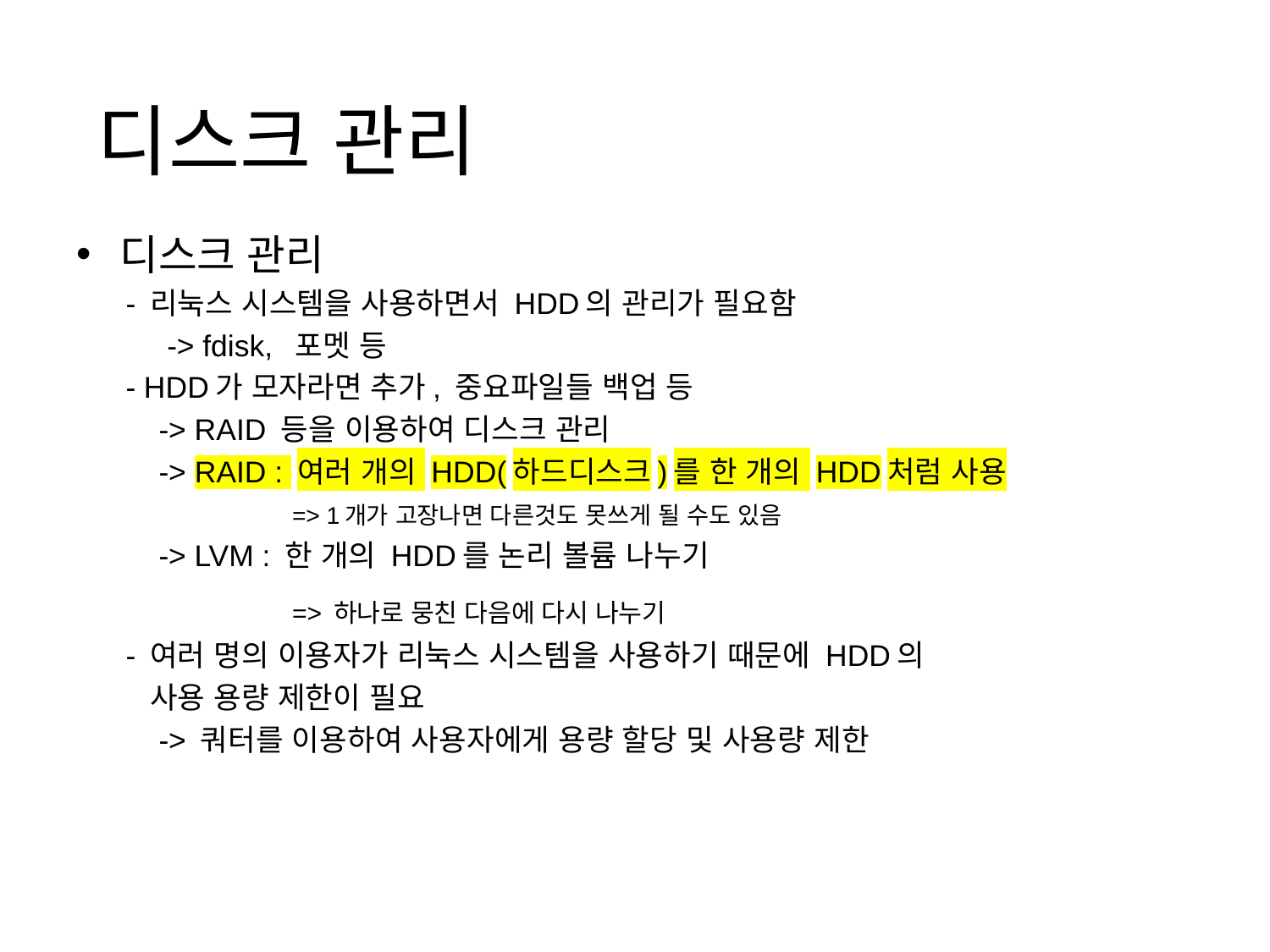

#
디스크 관리
디스크 관리
      - 리눅스 시스템을 사용하면서 HDD의 관리가 필요함
           -> fdisk,  포멧 등
      - HDD가 모자라면 추가, 중요파일들 백업 등
          -> RAID 등을 이용하여 디스크 관리
          -> RAID : 여러 개의 HDD(하드디스크)를 한 개의 HDD처럼 사용
		=> 1개가 고장나면 다른것도 못쓰게 될 수도 있음
          -> LVM : 한 개의 HDD를 논리 볼륨 나누기
		=> 하나로 뭉친 다음에 다시 나누기
      - 여러 명의 이용자가 리눅스 시스템을 사용하기 때문에 HDD의
        사용 용량 제한이 필요
          -> 쿼터를 이용하여 사용자에게 용량 할당 및 사용량 제한